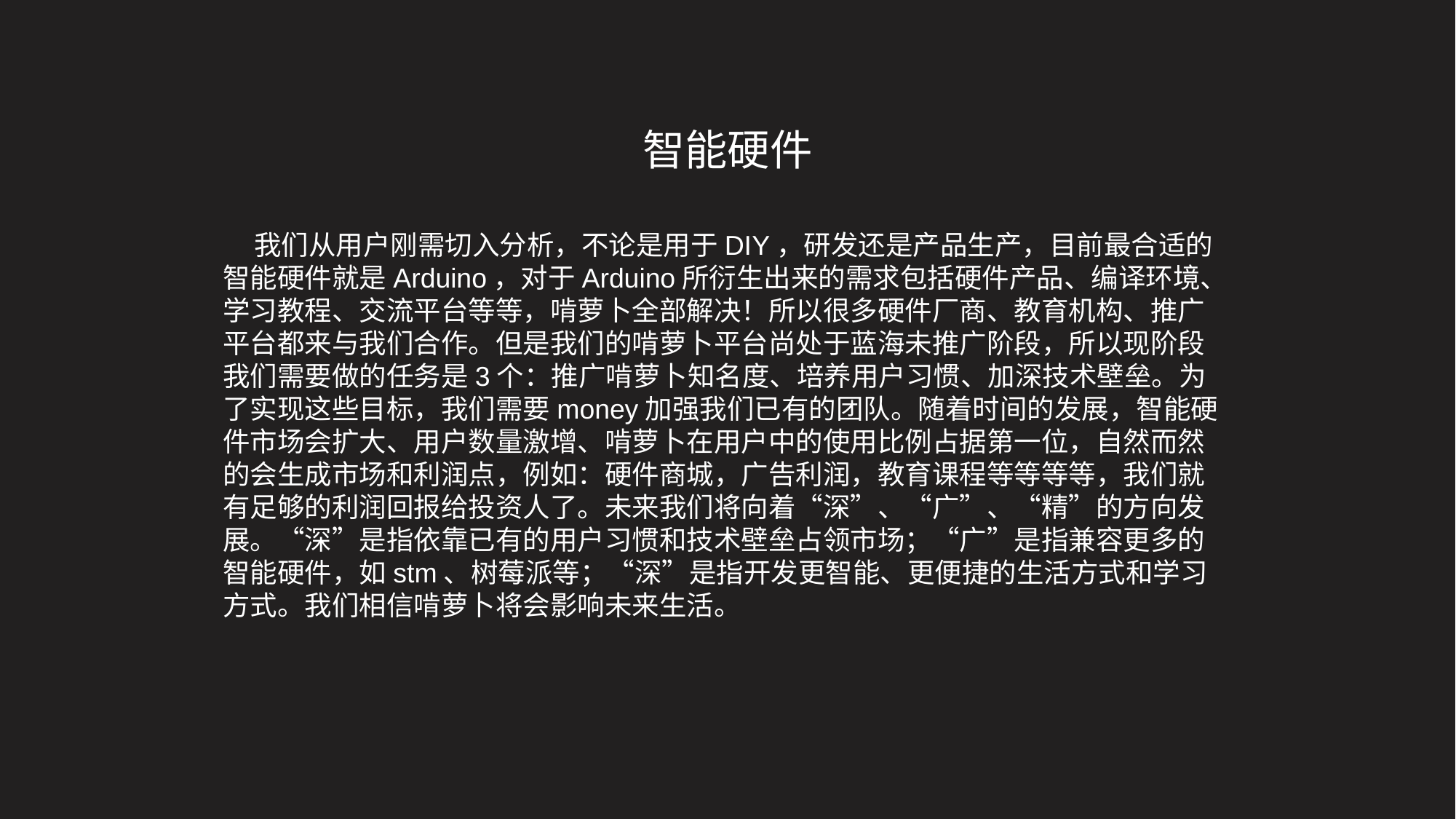

智能硬件
    我们从用户刚需切入分析，不论是用于DIY，研发还是产品生产，目前最合适的智能硬件就是Arduino，对于Arduino所衍生出来的需求包括硬件产品、编译环境、学习教程、交流平台等等，啃萝卜全部解决！所以很多硬件厂商、教育机构、推广平台都来与我们合作。但是我们的啃萝卜平台尚处于蓝海未推广阶段，所以现阶段我们需要做的任务是3个：推广啃萝卜知名度、培养用户习惯、加深技术壁垒。为了实现这些目标，我们需要money加强我们已有的团队。随着时间的发展，智能硬件市场会扩大、用户数量激增、啃萝卜在用户中的使用比例占据第一位，自然而然的会生成市场和利润点，例如：硬件商城，广告利润，教育课程等等等等，我们就有足够的利润回报给投资人了。未来我们将向着“深”、“广”、“精”的方向发展。“深”是指依靠已有的用户习惯和技术壁垒占领市场；“广”是指兼容更多的智能硬件，如stm、树莓派等；“深”是指开发更智能、更便捷的生活方式和学习方式。我们相信啃萝卜将会影响未来生活。